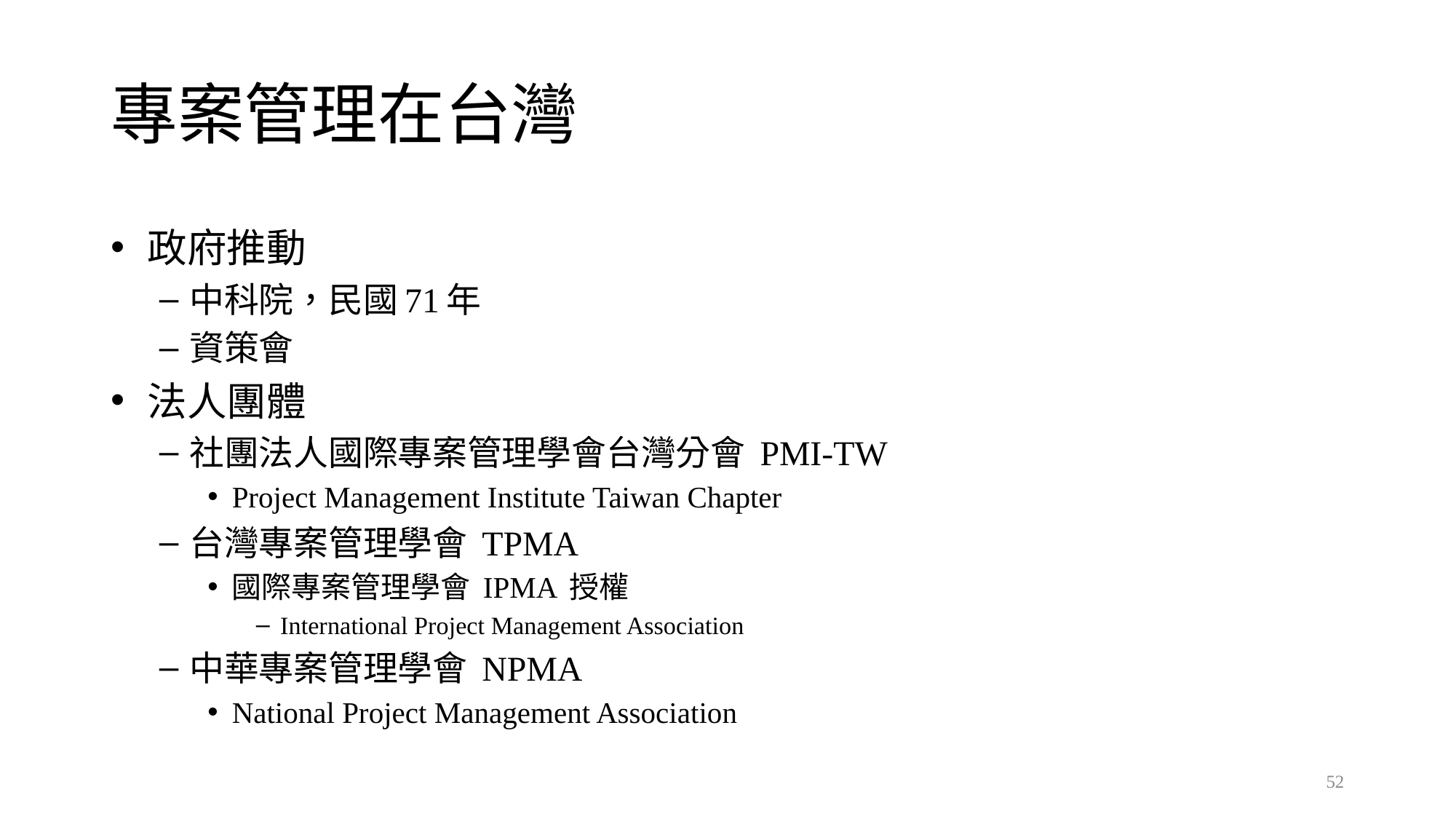

# 專案管理在台灣
政府推動
中科院，民國71年
資策會
法人團體
社團法人國際專案管理學會台灣分會 PMI-TW
Project Management Institute Taiwan Chapter
台灣專案管理學會 TPMA
國際專案管理學會 IPMA 授權
International Project Management Association
中華專案管理學會 NPMA
National Project Management Association
52